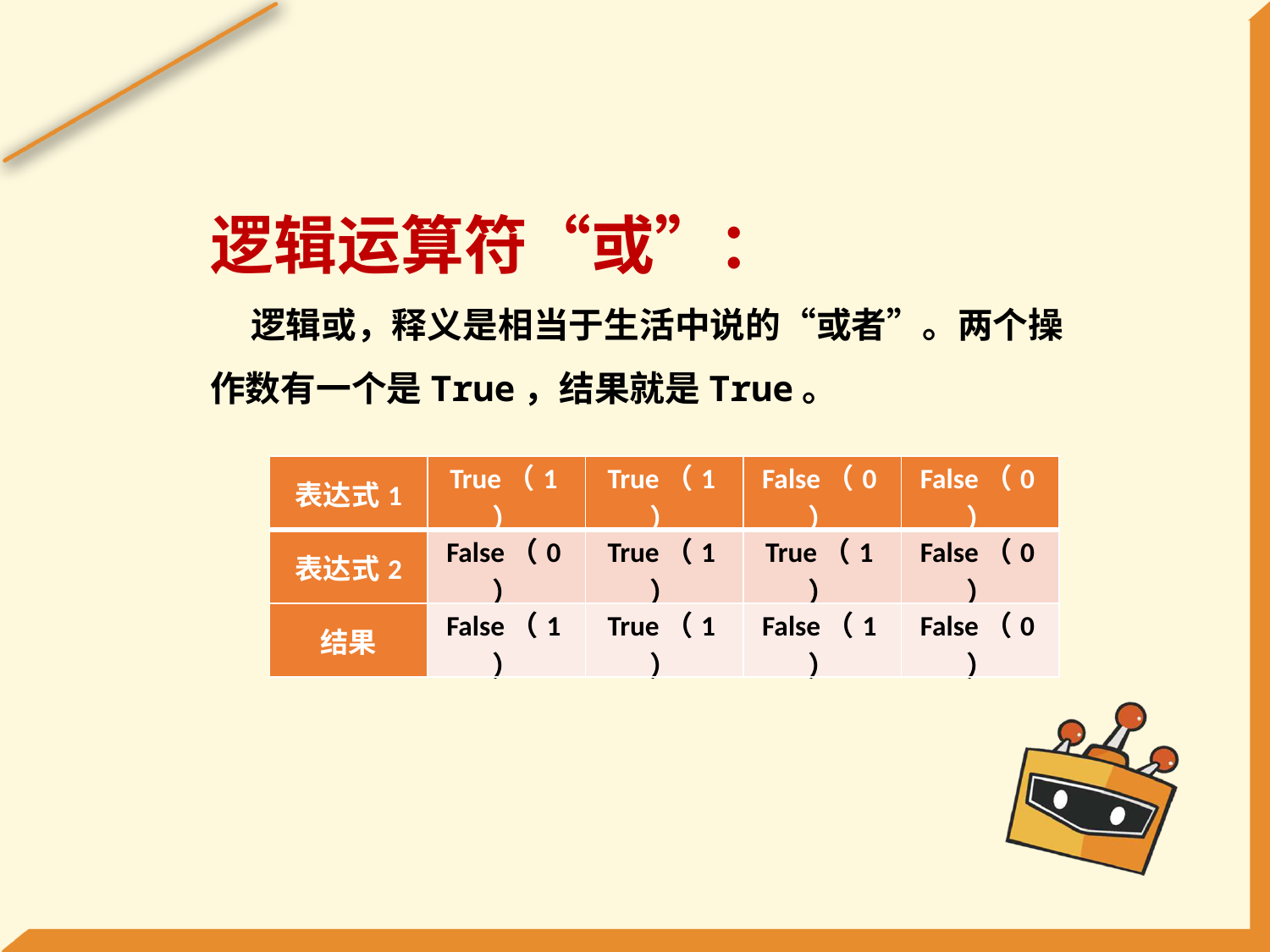

逻辑运算符“或”：
    逻辑或，释义是相当于生活中说的“或者”。两个操作数有一个是True，结果就是True。
| 表达式1 | True（1） | True（1） | False（0） | False（0） |
| --- | --- | --- | --- | --- |
| 表达式2 | False（0） | True（1） | True（1） | False（0） |
| 结果 | False（1） | True（1） | False（1） | False（0） |